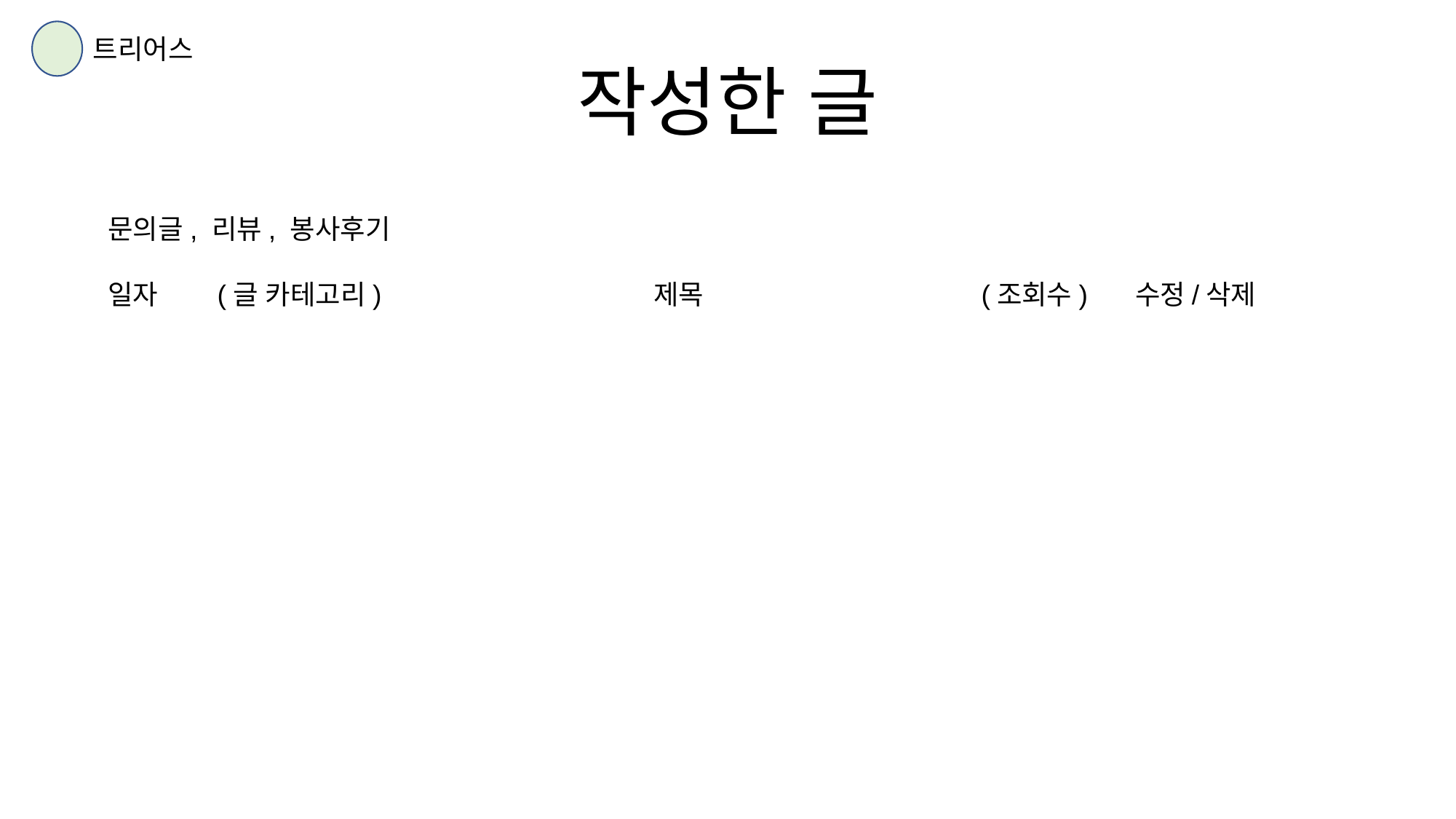

트리어스
작성한 글
문의글, 리뷰, 봉사후기

일자	(글 카테고리)			제목			(조회수)	     수정/삭제